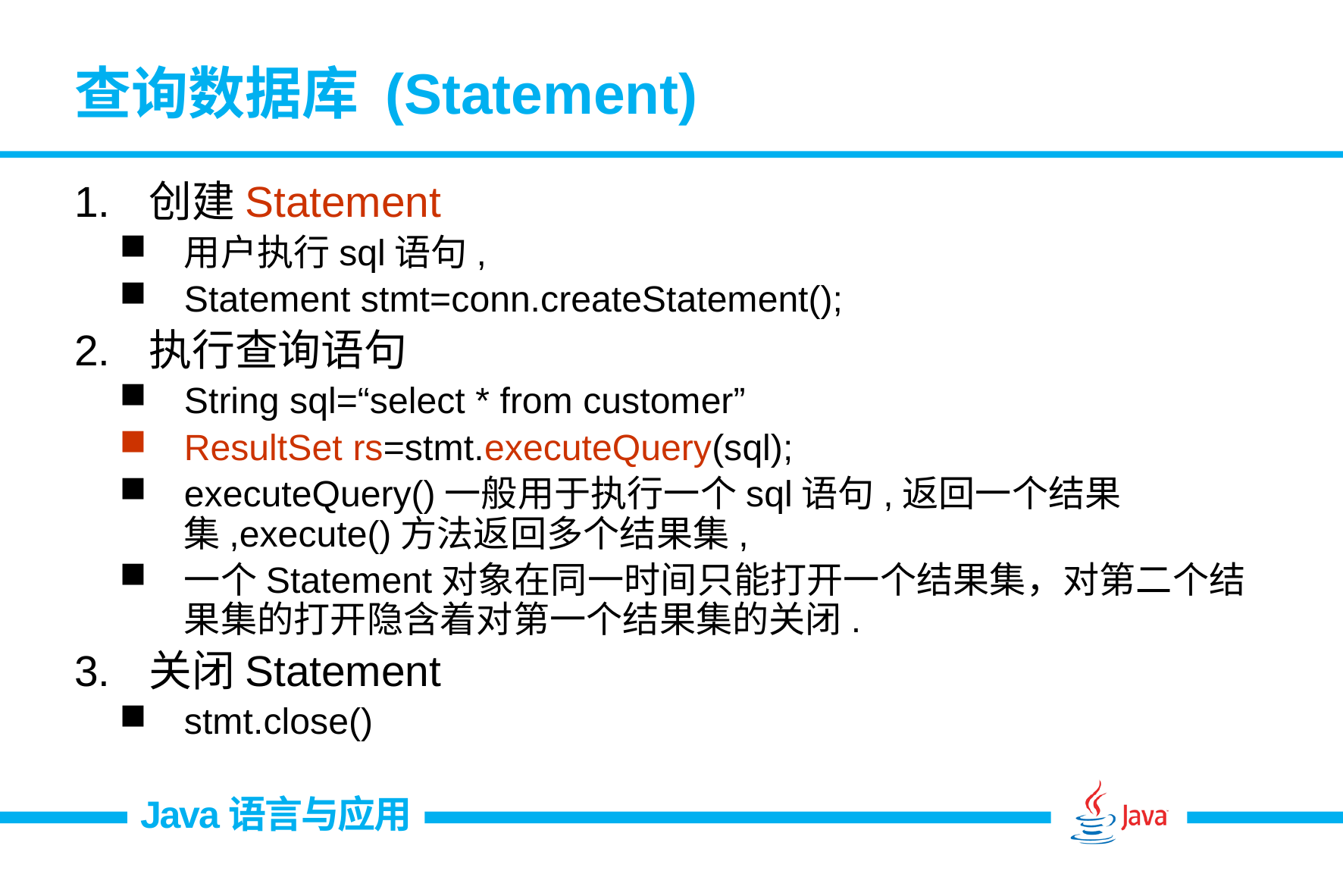

# 查询数据库 (Statement)
创建Statement
用户执行sql语句,
Statement stmt=conn.createStatement();
执行查询语句
String sql=“select * from customer”
ResultSet rs=stmt.executeQuery(sql);
executeQuery()一般用于执行一个sql语句,返回一个结果集,execute()方法返回多个结果集,
一个Statement对象在同一时间只能打开一个结果集，对第二个结果集的打开隐含着对第一个结果集的关闭.
关闭Statement
stmt.close()